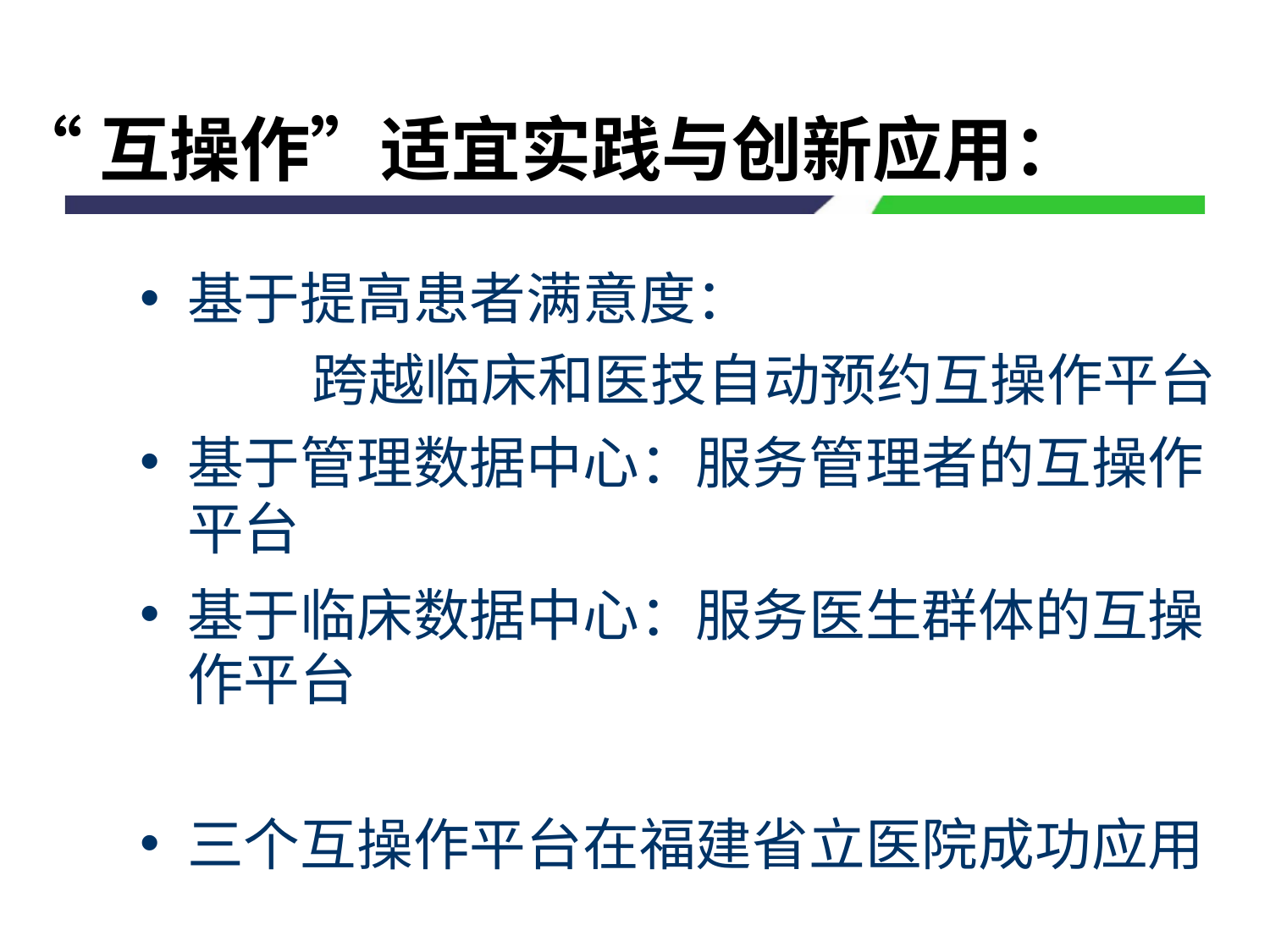

# “互操作”适宜实践与创新应用：
基于提高患者满意度：
跨越临床和医技自动预约互操作平台
基于管理数据中心：服务管理者的互操作
平台
基于临床数据中心：服务医生群体的互操 作平台

三个互操作平台在福建省立医院成功应用